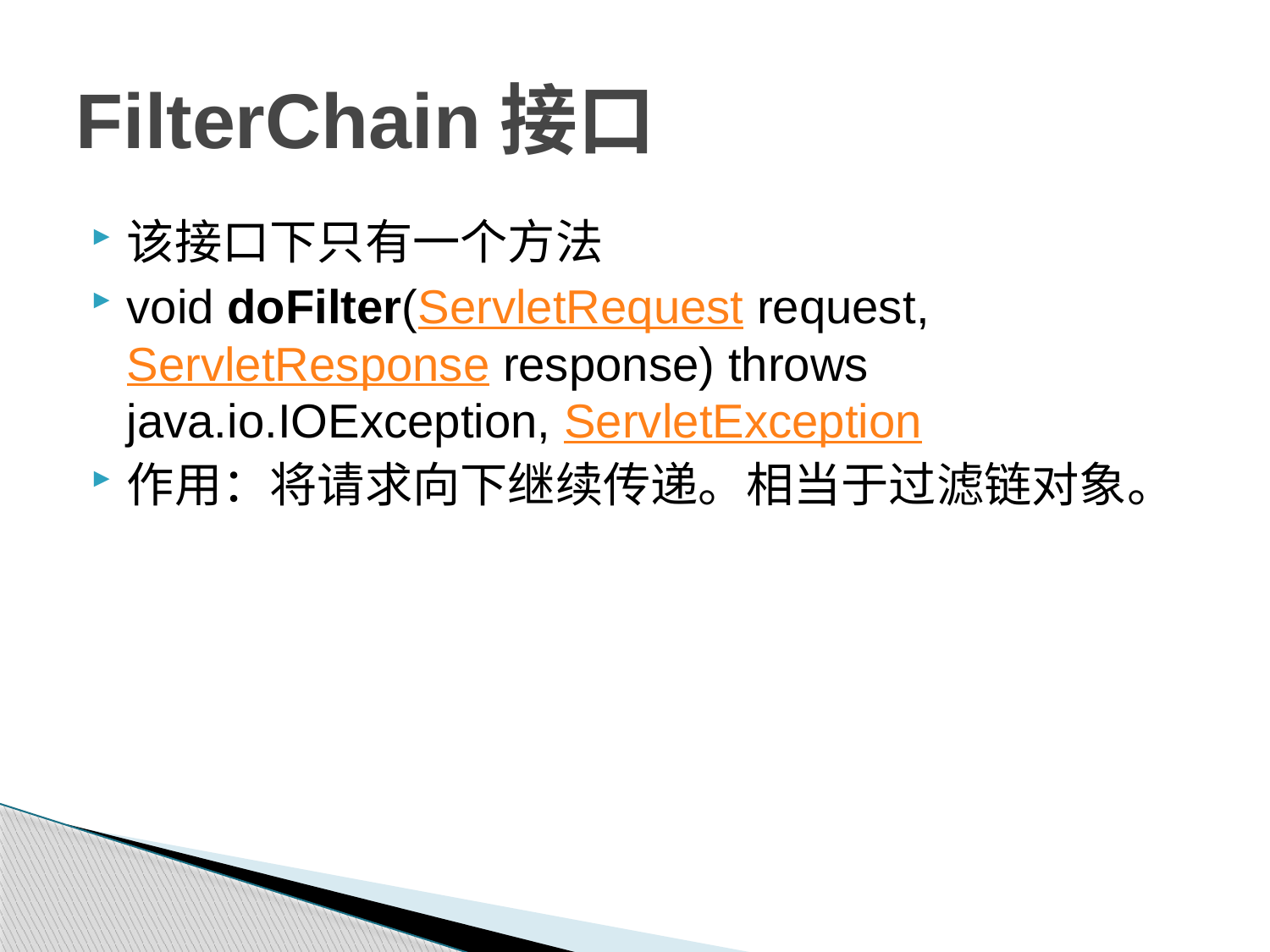

# FilterChain接口
该接口下只有一个方法
void doFilter(ServletRequest request, ServletResponse response) throws java.io.IOException, ServletException
作用：将请求向下继续传递。相当于过滤链对象。